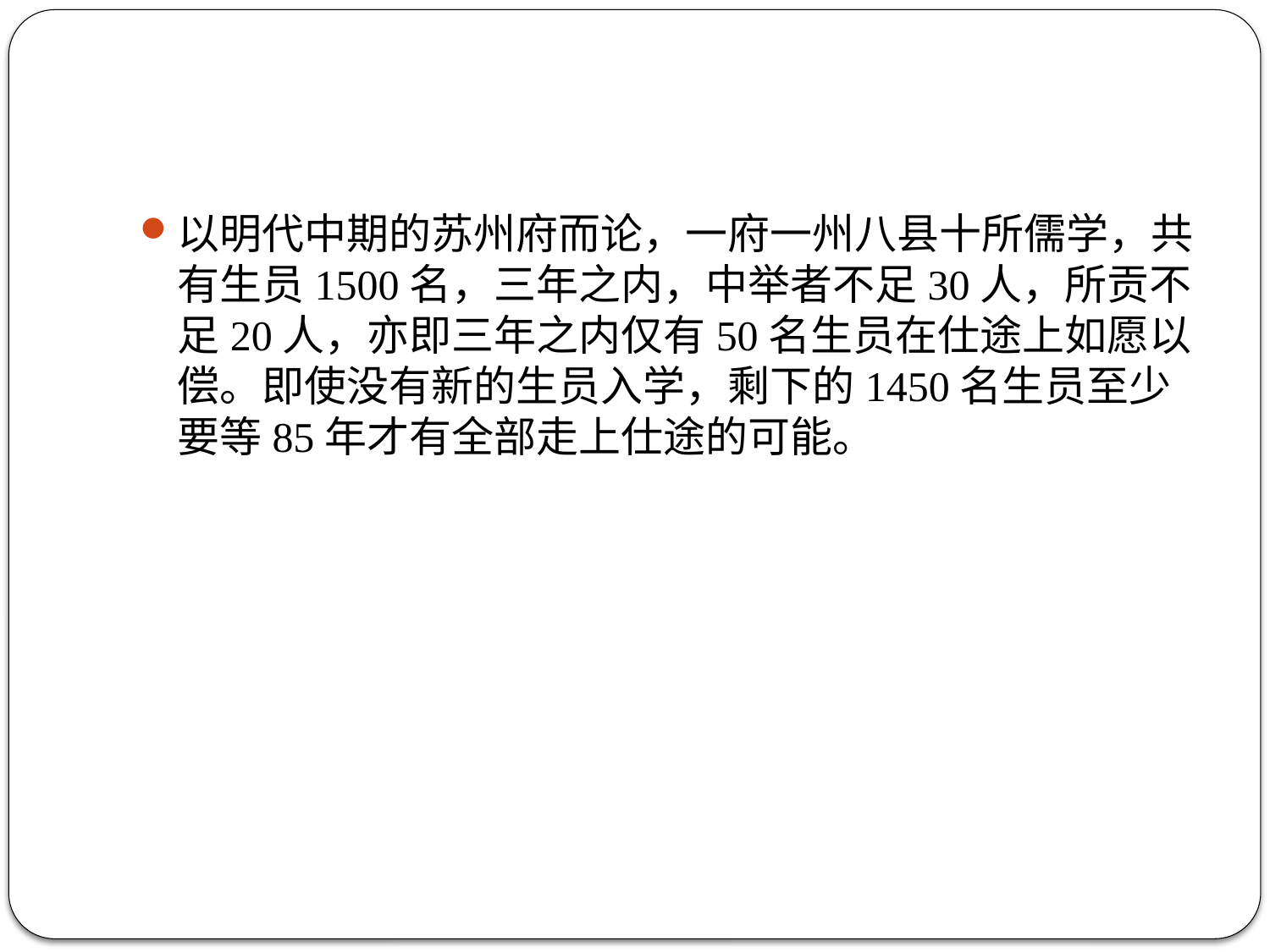

#
以明代中期的苏州府而论，一府一州八县十所儒学，共有生员1500名，三年之内，中举者不足30人，所贡不足20人，亦即三年之内仅有50名生员在仕途上如愿以偿。即使没有新的生员入学，剩下的1450名生员至少要等85年才有全部走上仕途的可能。